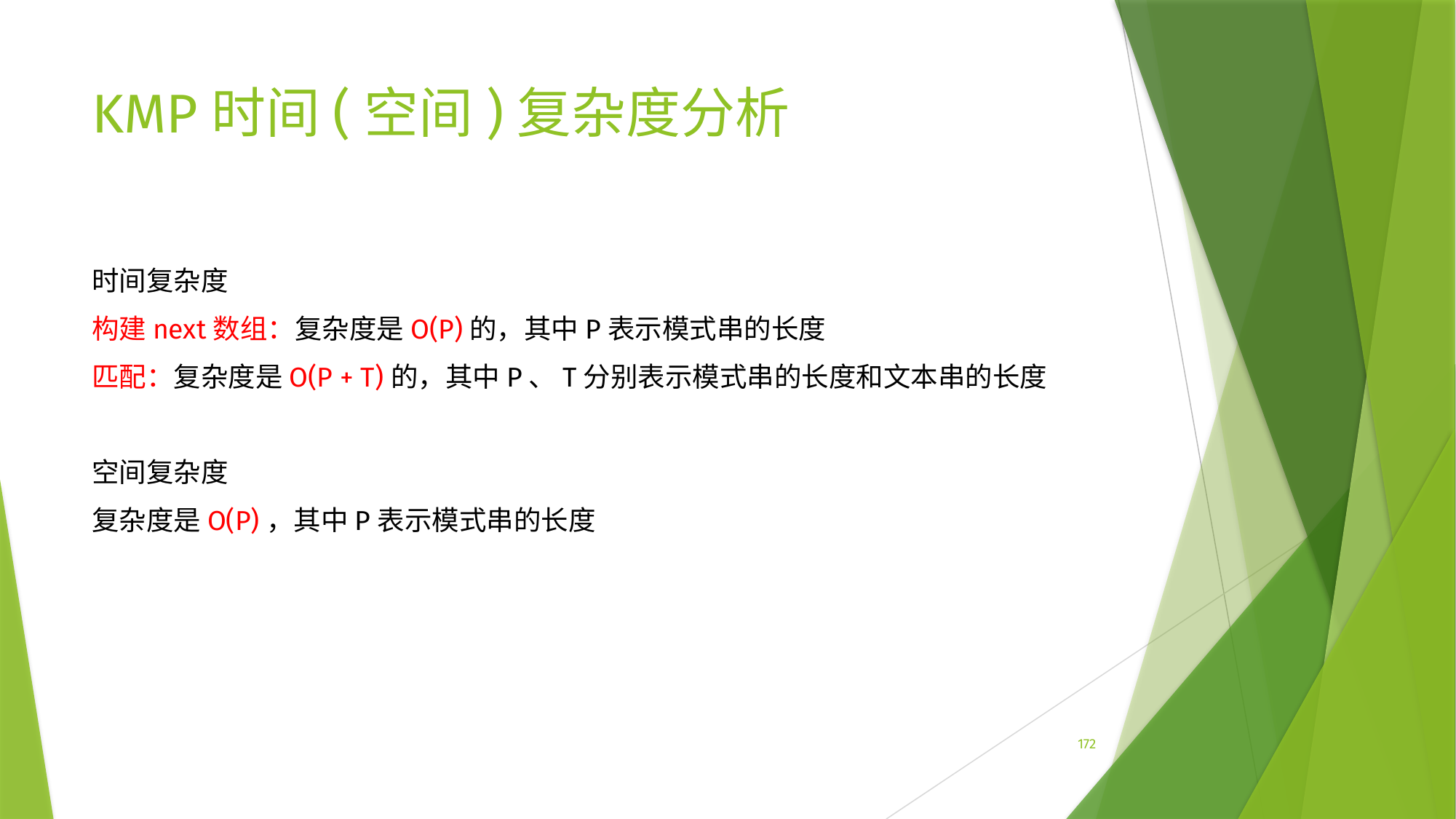

# KMP时间(空间)复杂度分析
时间复杂度
构建next数组：复杂度是O(P)的，其中P表示模式串的长度
匹配：复杂度是O(P + T)的，其中P、T分别表示模式串的长度和文本串的长度

空间复杂度
复杂度是O(P)，其中P表示模式串的长度
172